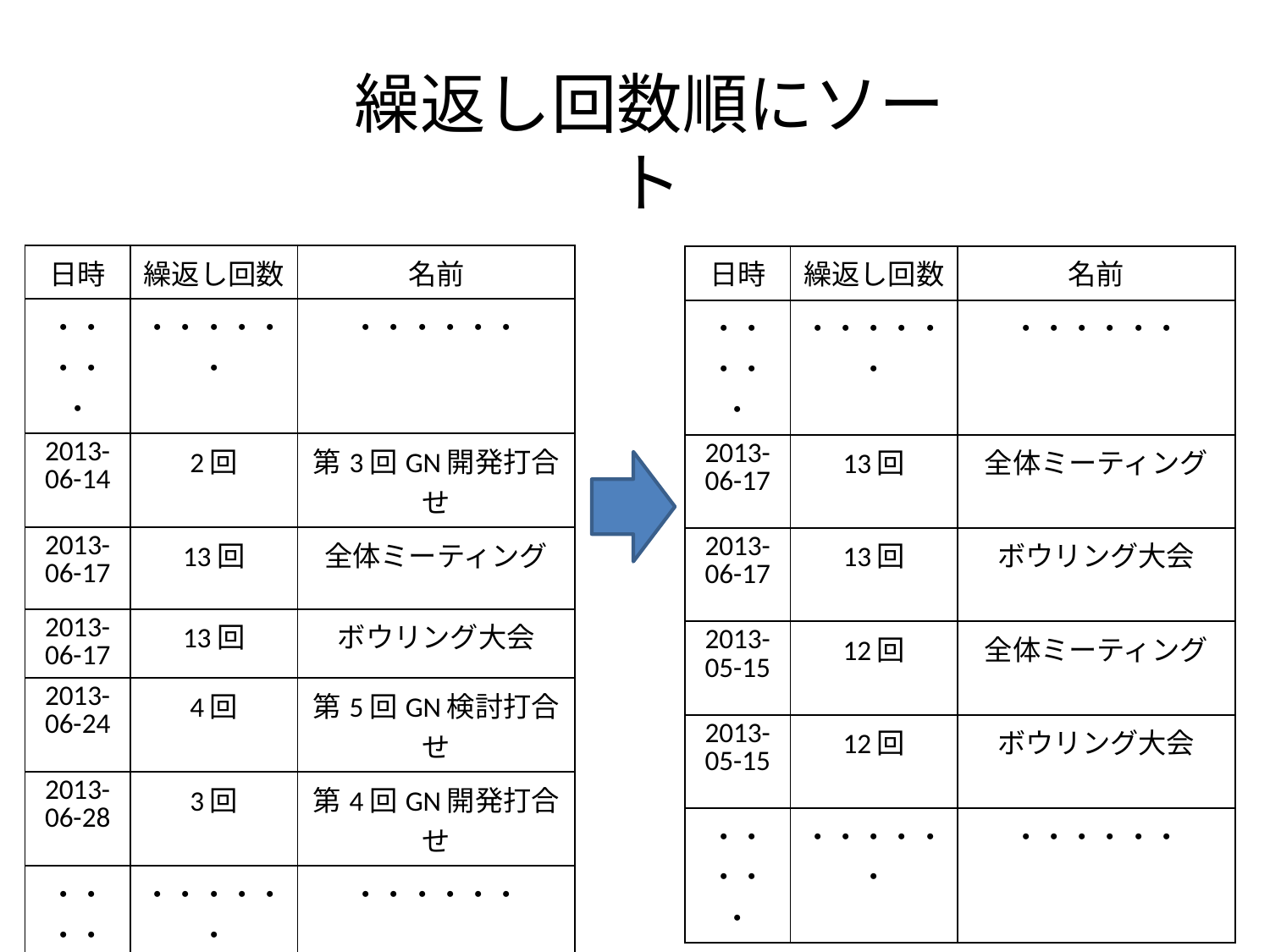

# 繰返し回数順にソート
| 日時 | 繰返し回数 | 名前 |
| --- | --- | --- |
| ・・・・・ | ・・・・・・ | ・・・・・・ |
| 2013-06-14 | 2回 | 第3回GN開発打合せ |
| 2013-06-17 | 13回 | 全体ミーティング |
| 2013-06-17 | 13回 | ボウリング大会 |
| 2013-06-24 | 4回 | 第5回GN検討打合せ |
| 2013-06-28 | 3回 | 第4回GN開発打合せ |
| ・・・・・ | ・・・・・・ | ・・・・・・ |
| 日時 | 繰返し回数 | 名前 |
| --- | --- | --- |
| ・・・・・ | ・・・・・・ | ・・・・・・ |
| 2013-06-17 | 13回 | 全体ミーティング |
| 2013-06-17 | 13回 | ボウリング大会 |
| 2013-05-15 | 12回 | 全体ミーティング |
| 2013-05-15 | 12回 | ボウリング大会 |
| ・・・・・ | ・・・・・・ | ・・・・・・ |